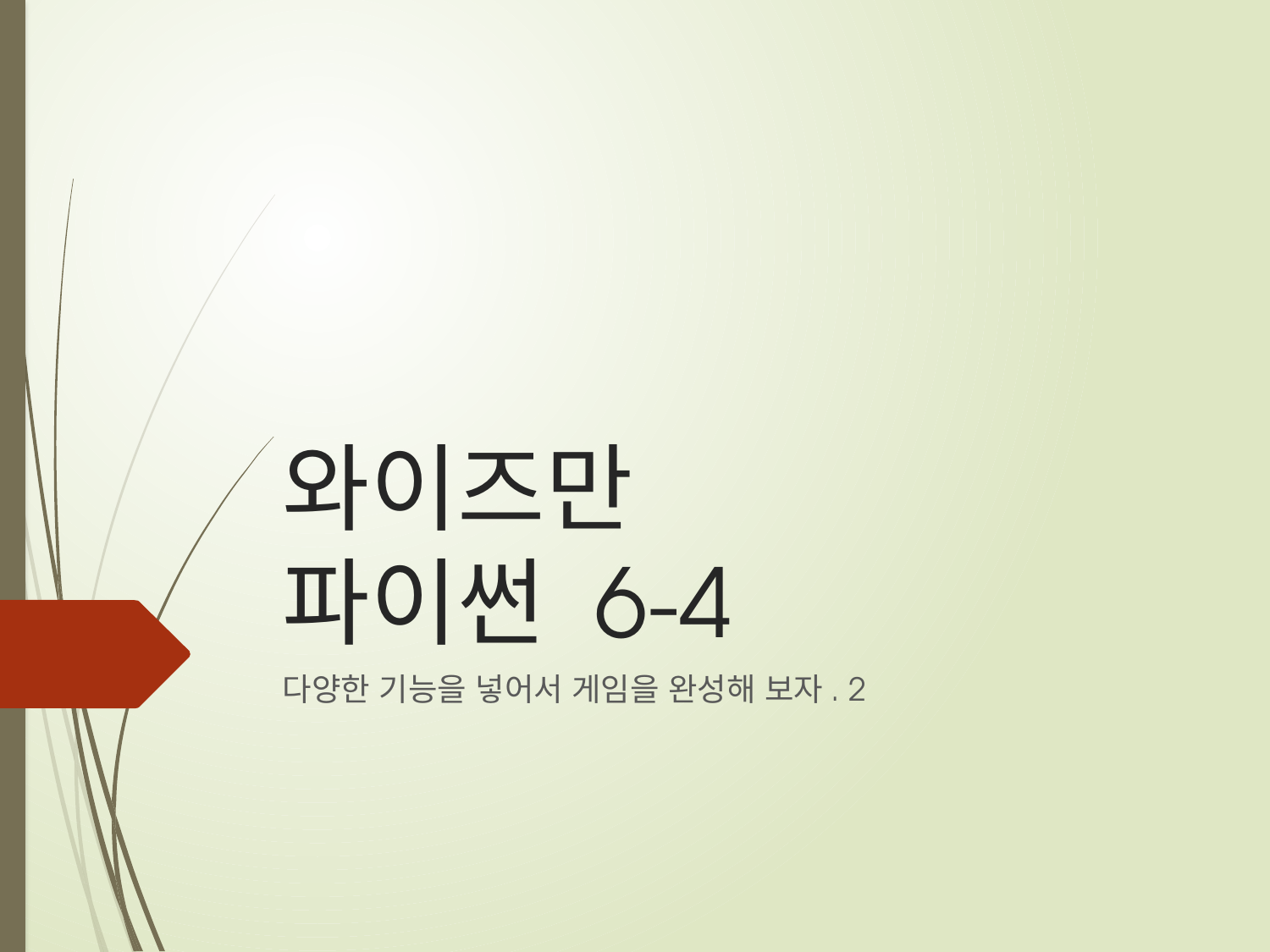

# 와이즈만 파이썬 6-4
다양한 기능을 넣어서 게임을 완성해 보자. 2